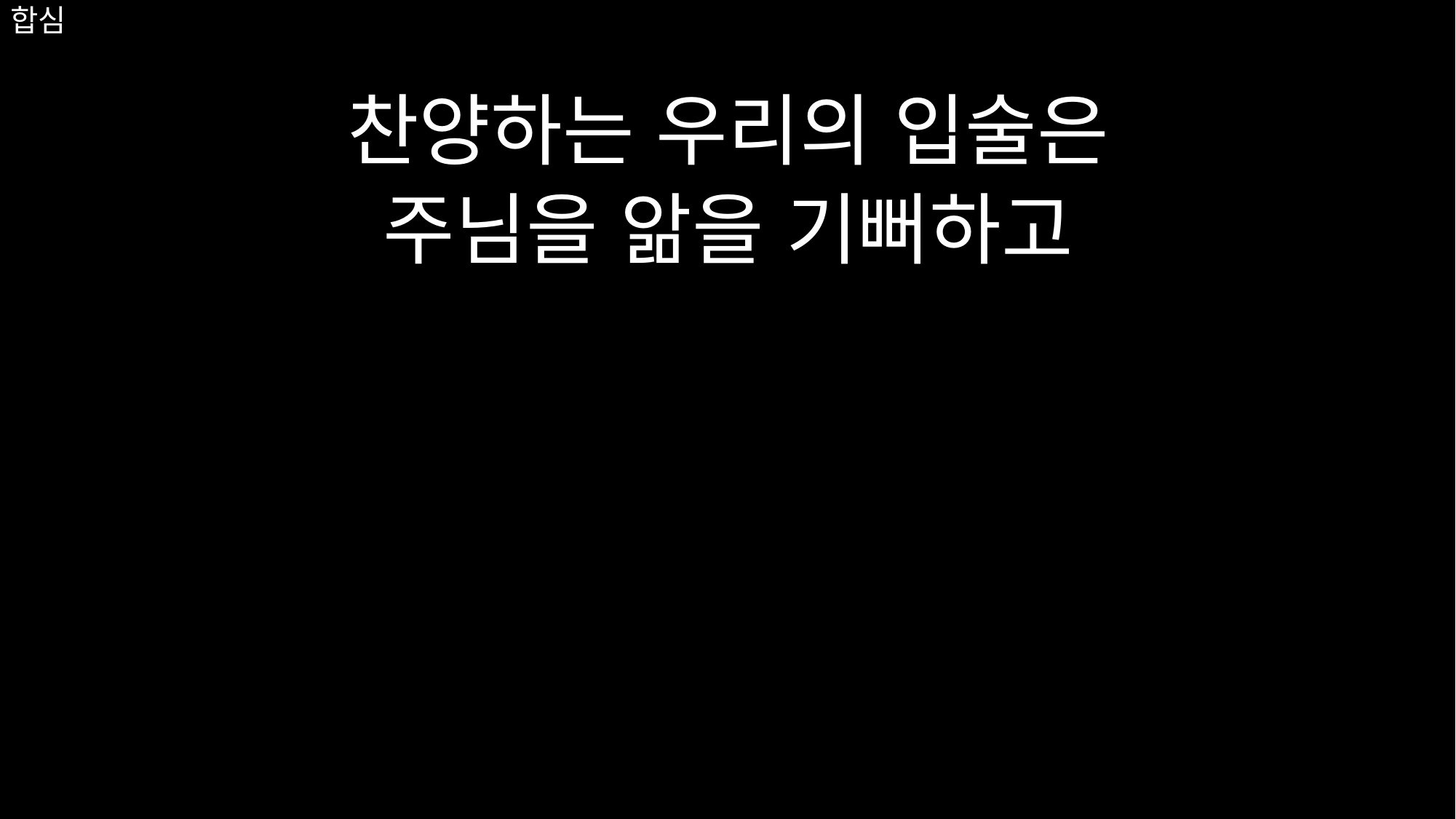

찬양하는 우리의 입술은
주님을 앎을 기뻐하고

# 합심